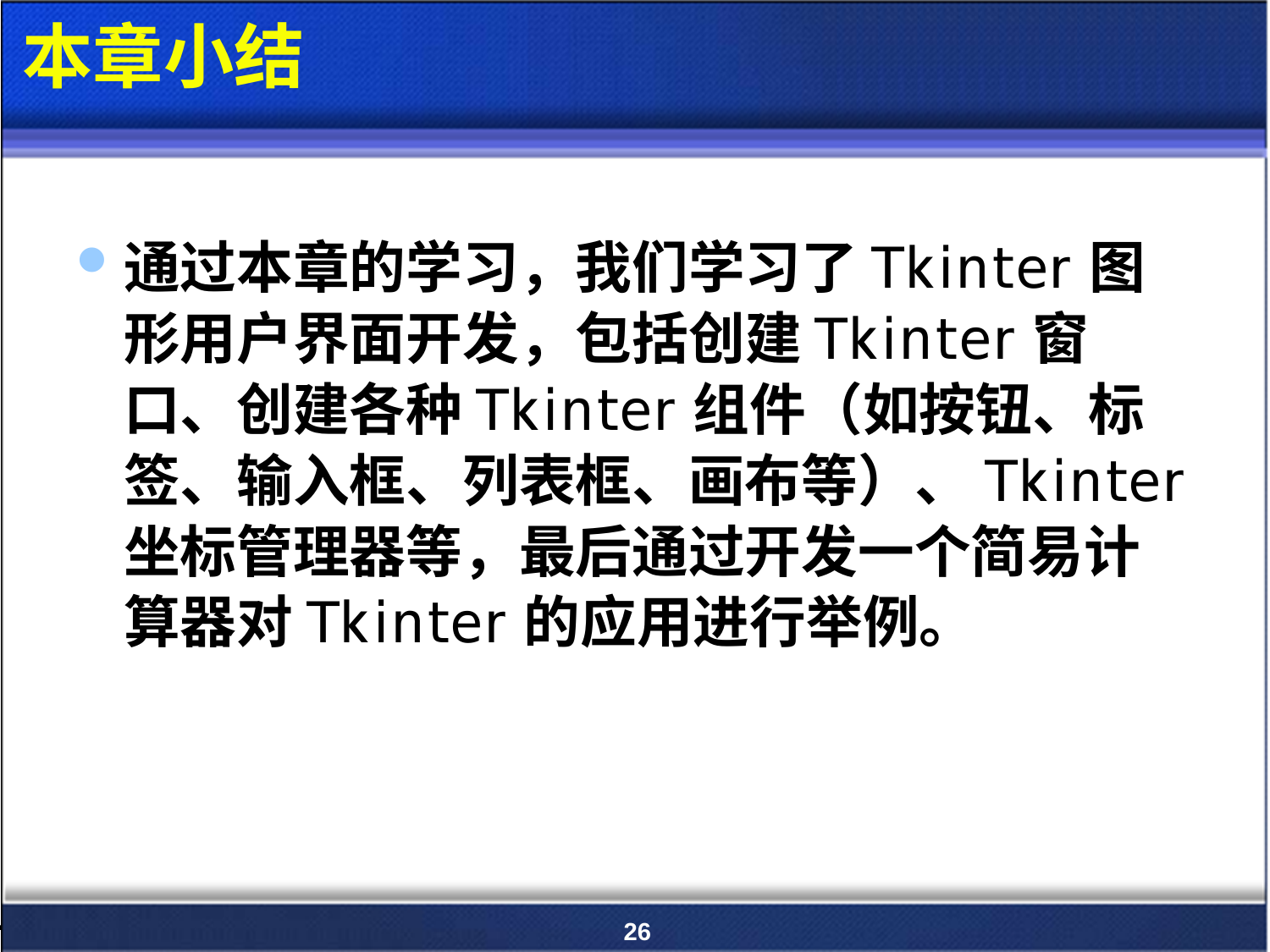

# 本章小结
通过本章的学习，我们学习了Tkinter图形用户界面开发，包括创建Tkinter窗口、创建各种Tkinter组件（如按钮、标签、输入框、列表框、画布等）、Tkinter坐标管理器等，最后通过开发一个简易计算器对Tkinter的应用进行举例。

26